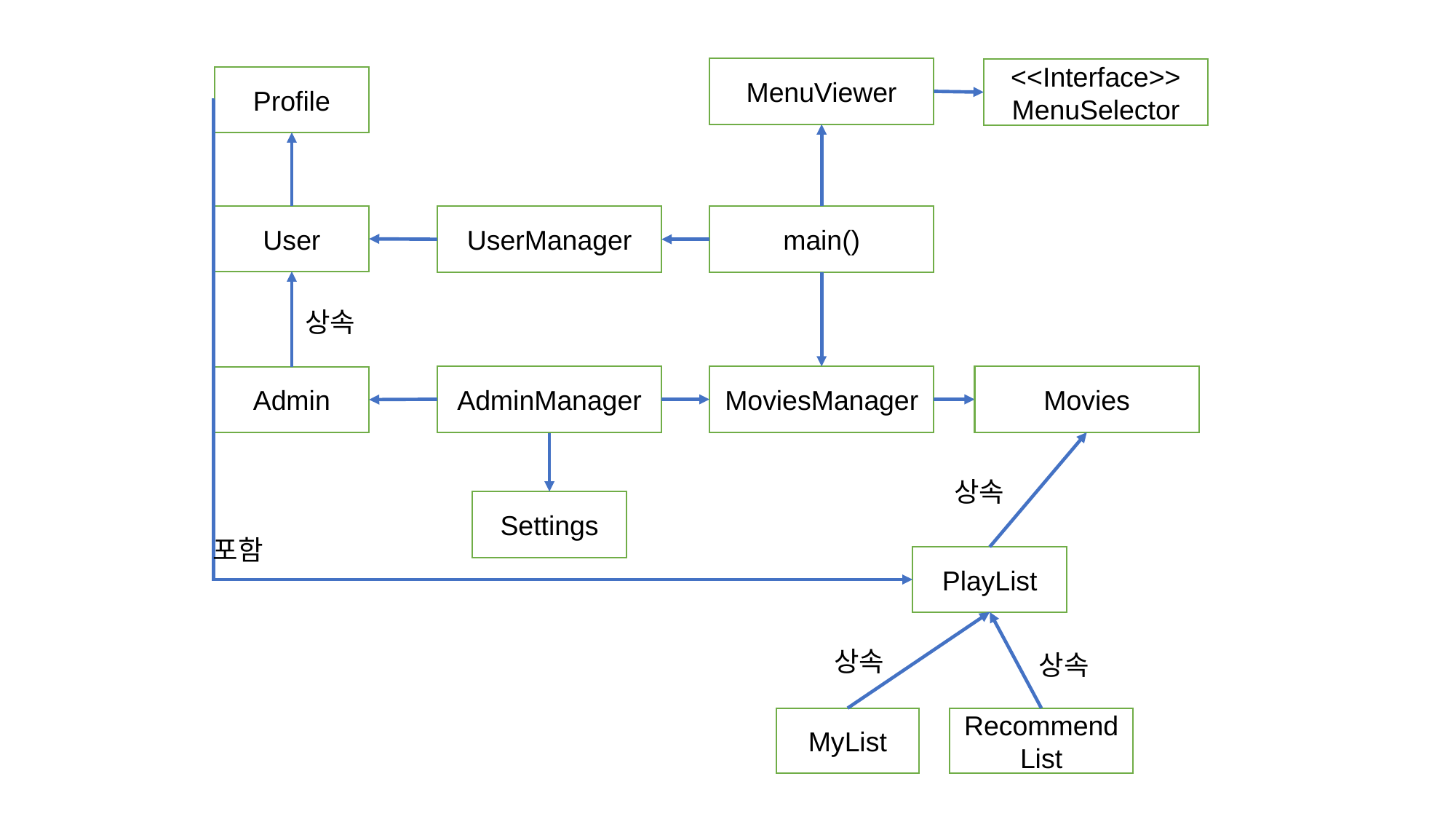

MenuViewer
<<Interface>>
MenuSelector
Profile
User
상속
Admin
UserManager
main()
AdminManager
MoviesManager
Movies
상속
Settings
포함
PlayList
상속
상속
MyList
RecommendList